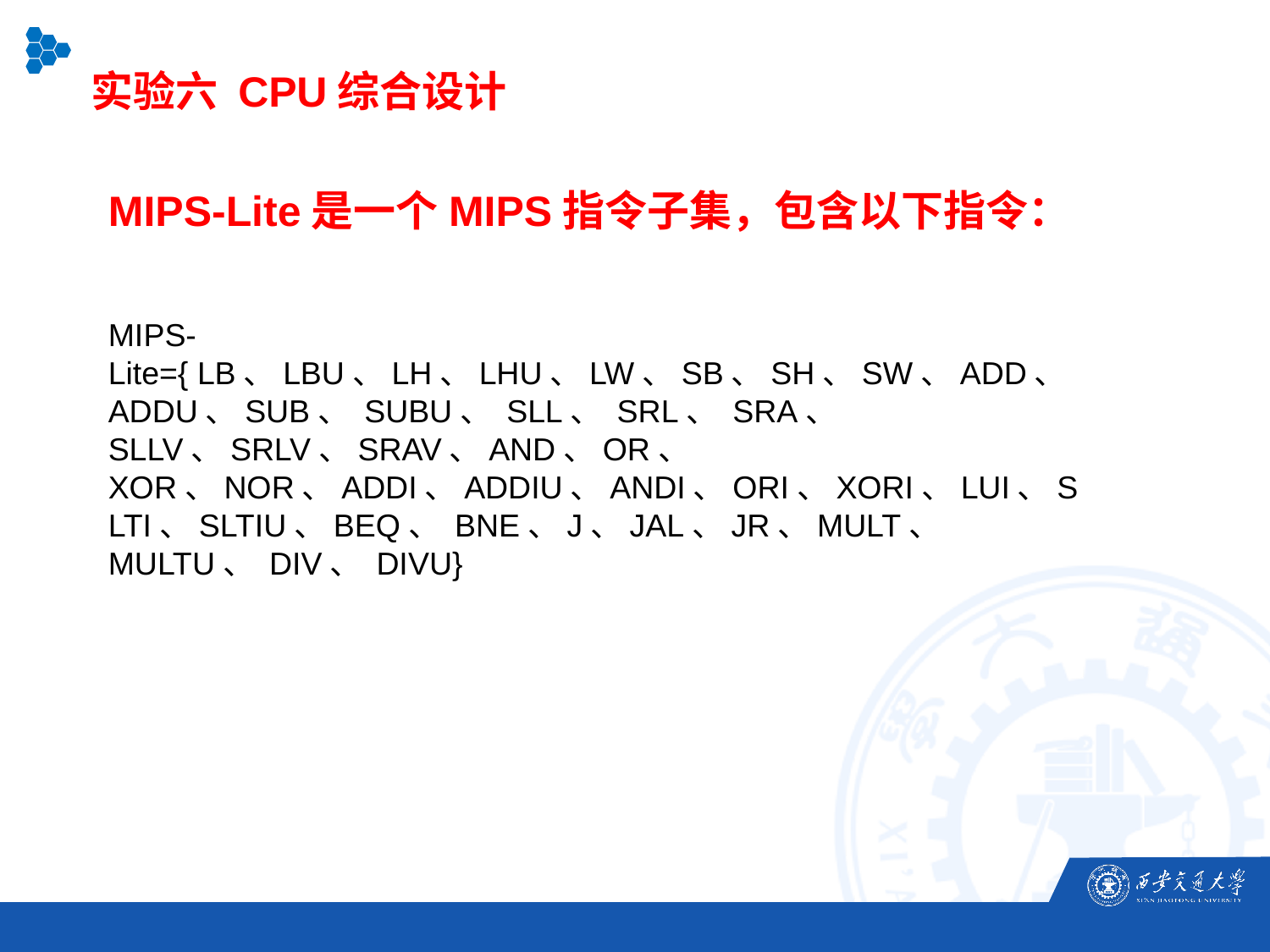

实验六 CPU综合设计
MIPS-Lite是一个MIPS指令子集，包含以下指令：
MIPS-Lite={ LB、LBU、LH、LHU、LW、SB、SH、SW、ADD、ADDU、SUB、 SUBU、 SLL、 SRL、 SRA、 SLLV、SRLV、SRAV、AND、OR、 XOR、NOR、ADDI、ADDIU、ANDI、ORI、XORI、LUI、SLTI、SLTIU、BEQ、 BNE、J、JAL、JR、MULT、 MULTU、 DIV、 DIVU}